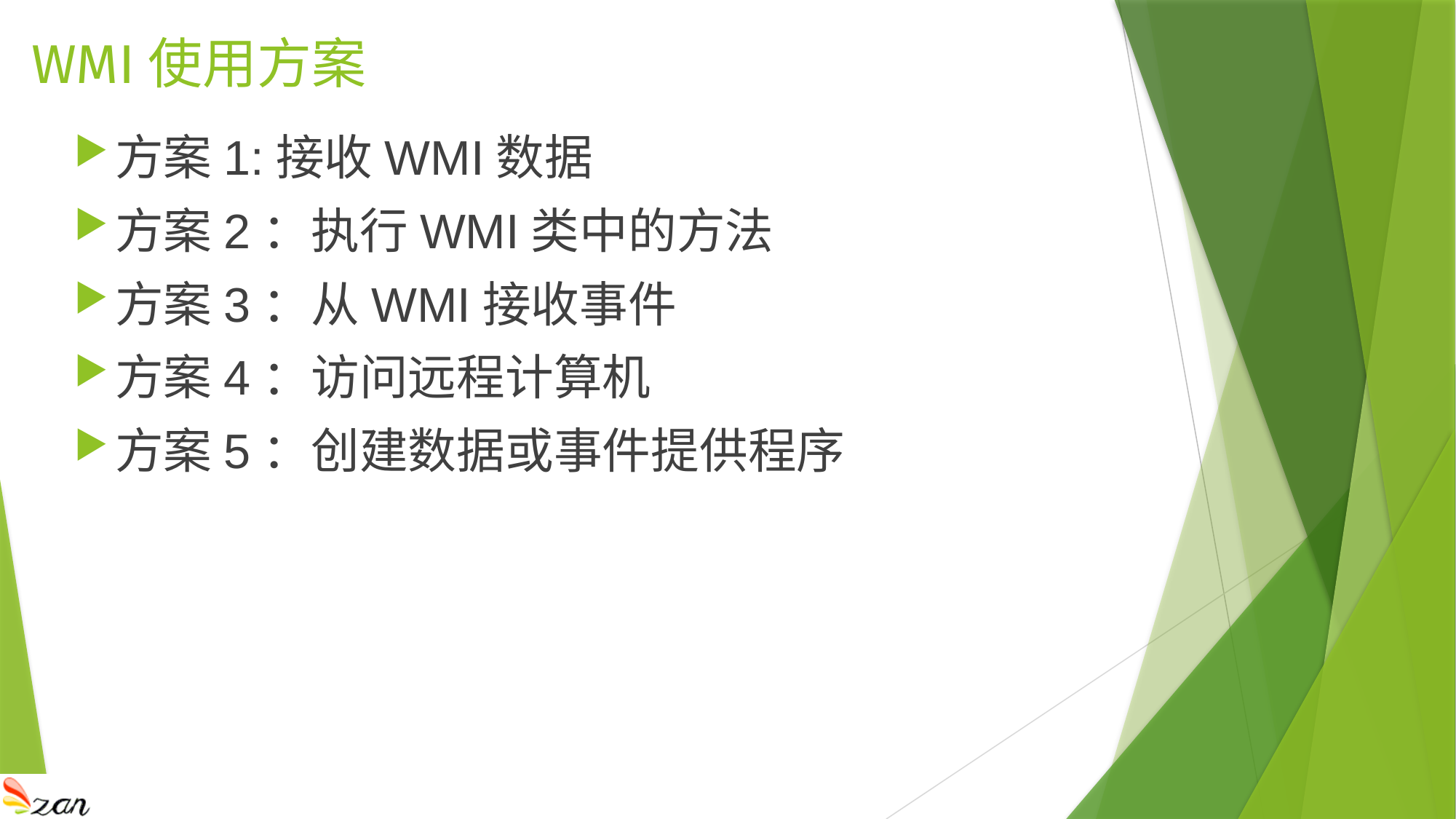

# WMI使用方案
方案1:接收WMI数据
方案2：执行WMI类中的方法
方案3：从WMI接收事件
方案4：访问远程计算机
方案5：创建数据或事件提供程序